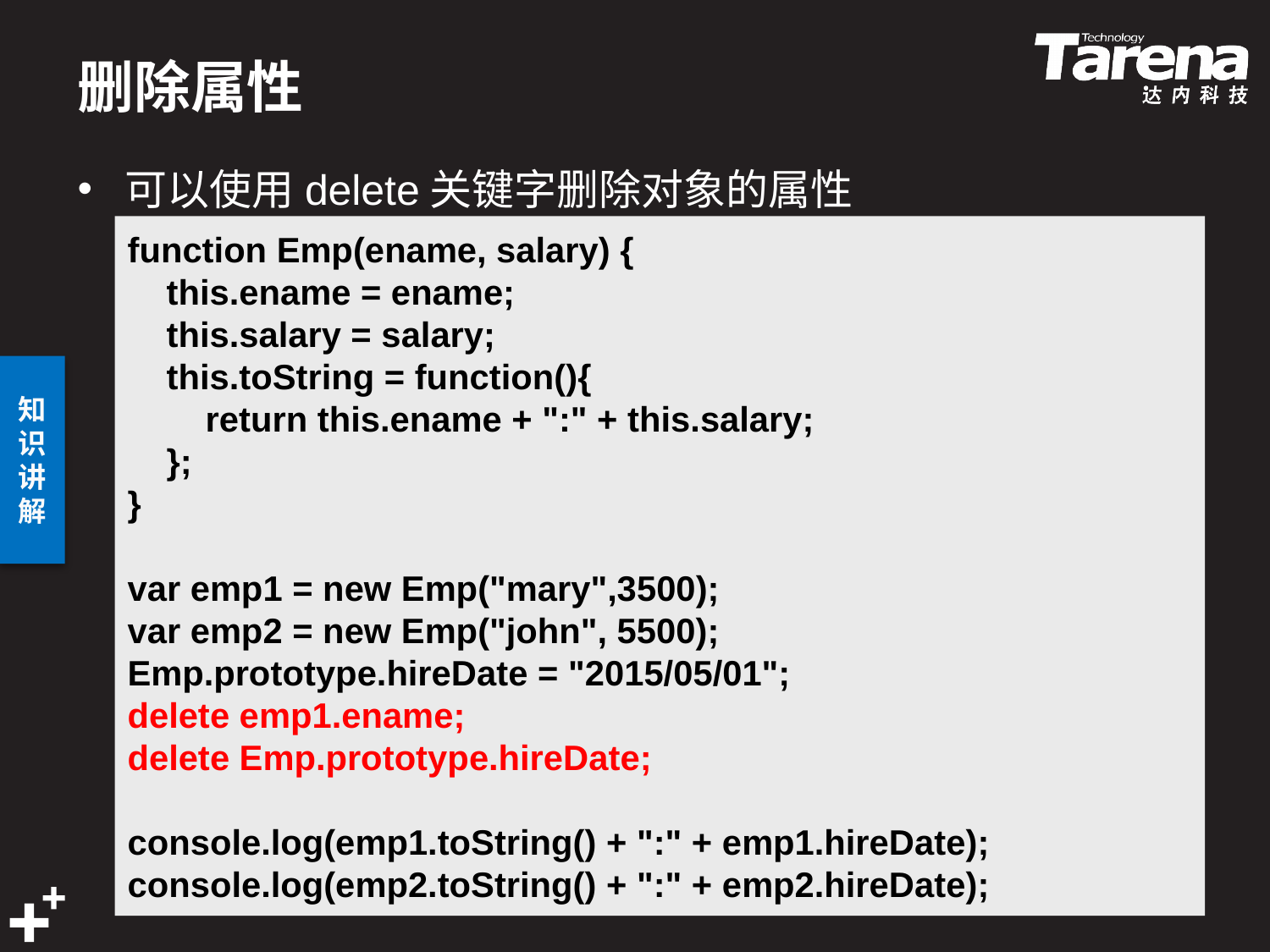

# 删除属性
可以使用delete关键字删除对象的属性
function Emp(ename, salary) {
    this.ename = ename;
    this.salary = salary;
    this.toString = function(){
        return this.ename + ":" + this.salary;
    };
}

var emp1 = new Emp("mary",3500);
var emp2 = new Emp("john", 5500);
Emp.prototype.hireDate = "2015/05/01";
delete emp1.ename;
delete Emp.prototype.hireDate;

console.log(emp1.toString() + ":" + emp1.hireDate);
console.log(emp2.toString() + ":" + emp2.hireDate);